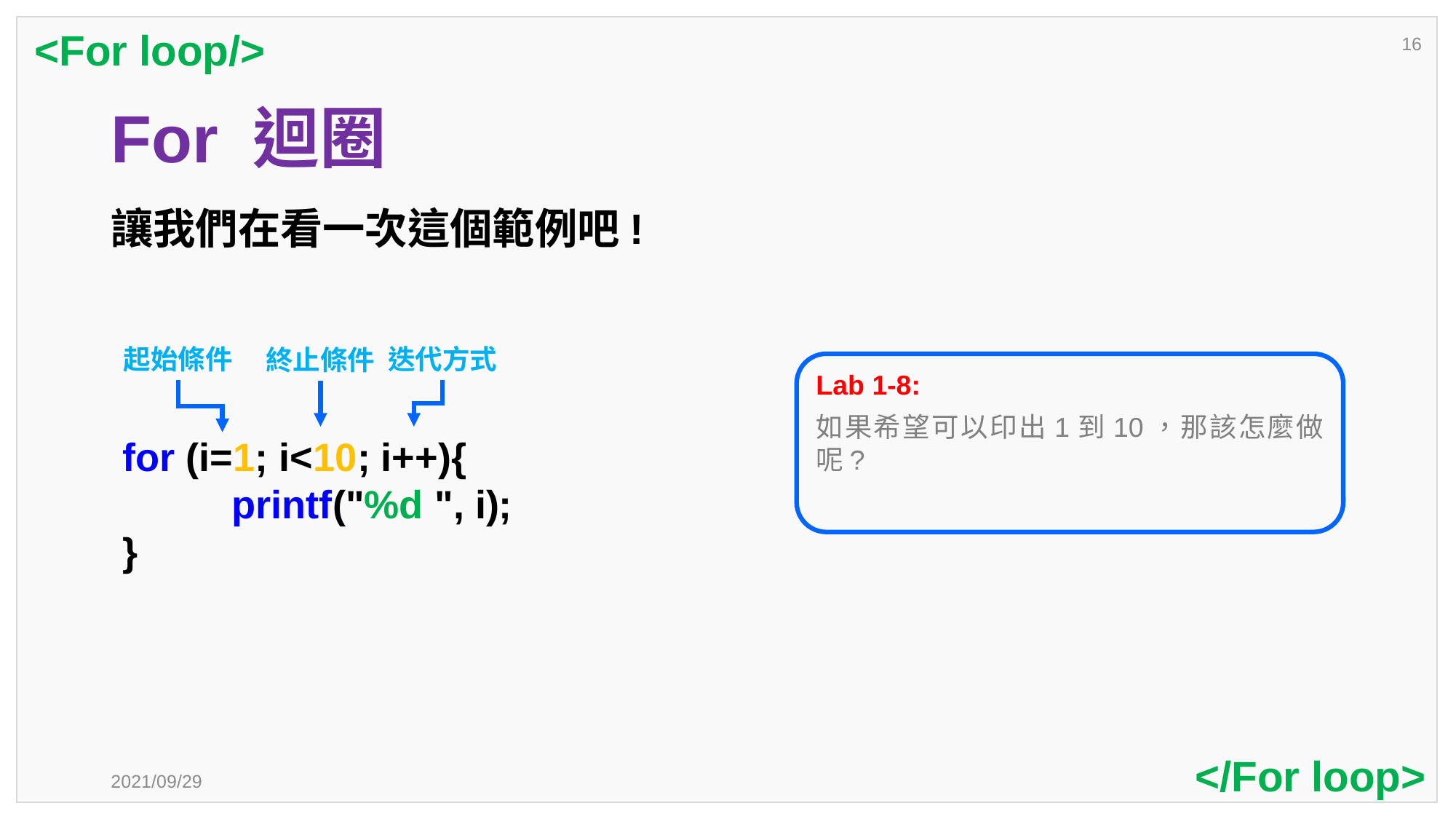

<For loop/>
16
# For 迴圈
讓我們在看一次這個範例吧!

起始條件
迭代方式
終止條件
for (i=1; i<10; i++){
	printf("%d ", i);
}
Lab 1-8:
如果希望可以印出1到10，那該怎麼做呢?
</For loop>
2021/09/29